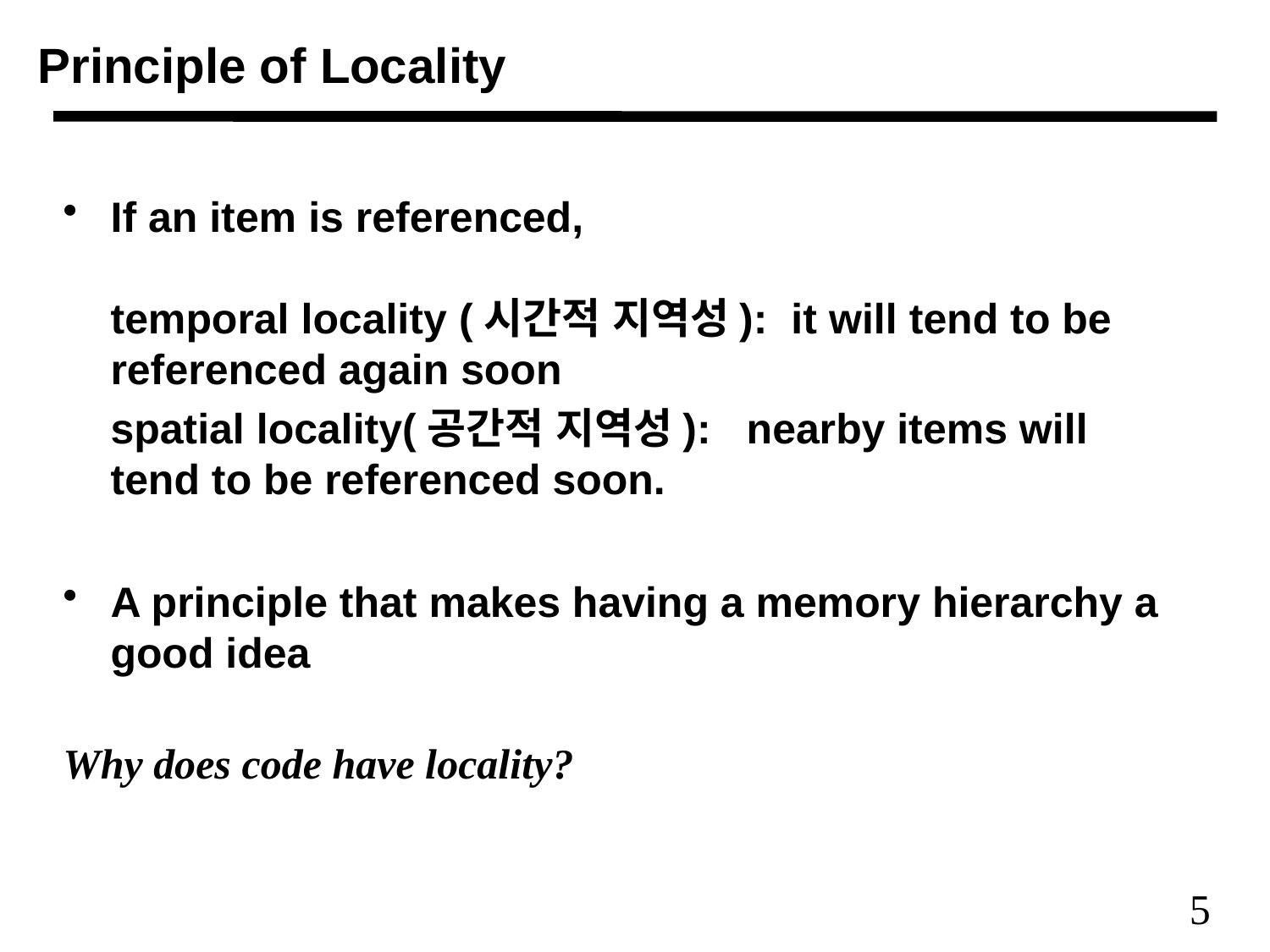

# Principle of Locality
If an item is referenced,
temporal locality (시간적 지역성):  it will tend to be referenced again soon
	spatial locality(공간적 지역성):   nearby items will tend to be referenced soon.

A principle that makes having a memory hierarchy a good idea
Why does code have locality?
5